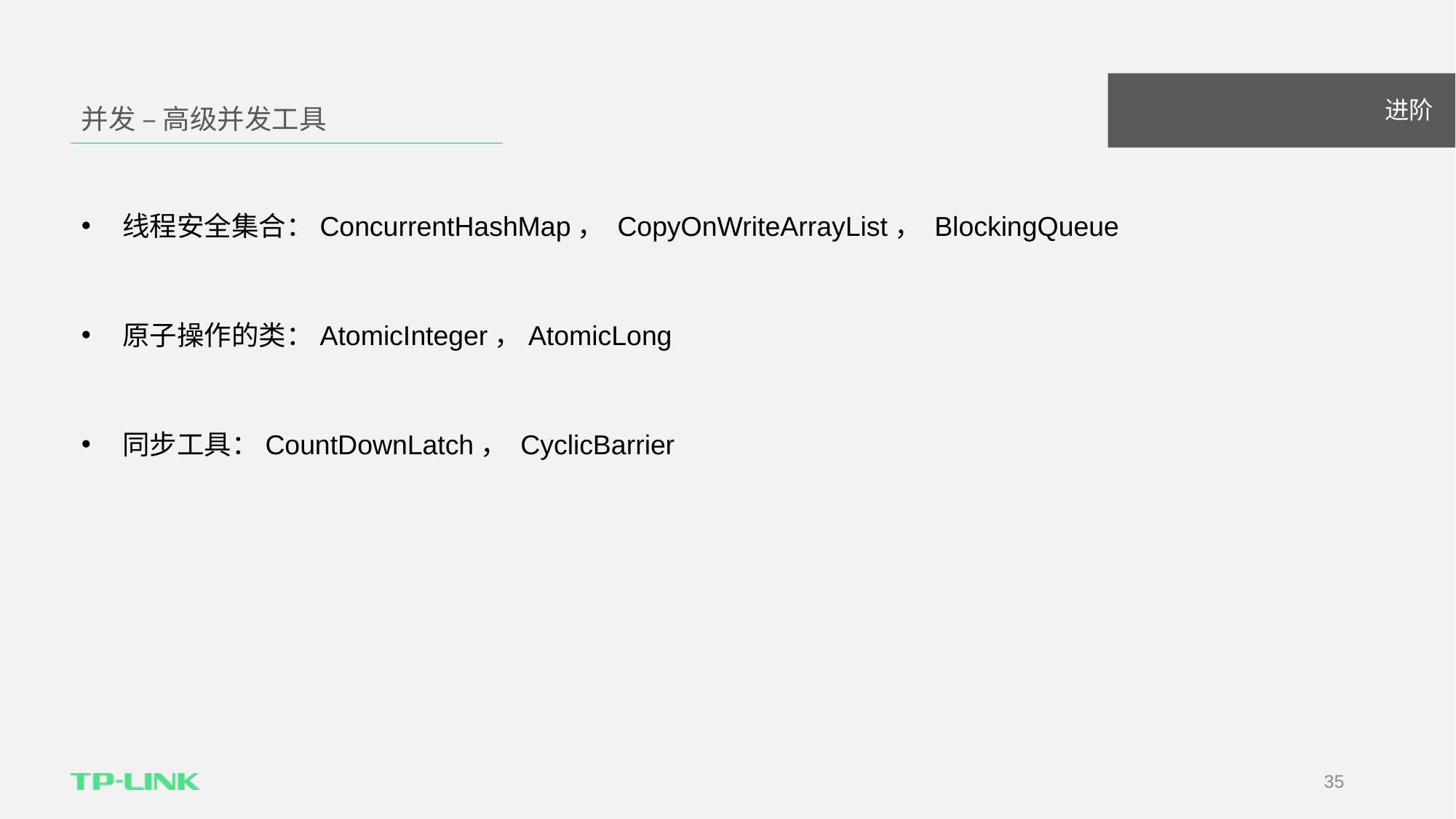

进阶

# 并发 – 高级并发工具
线程安全集合：ConcurrentHashMap， CopyOnWriteArrayList， BlockingQueue

原子操作的类：AtomicInteger，AtomicLong

同步工具：CountDownLatch， CyclicBarrier
35